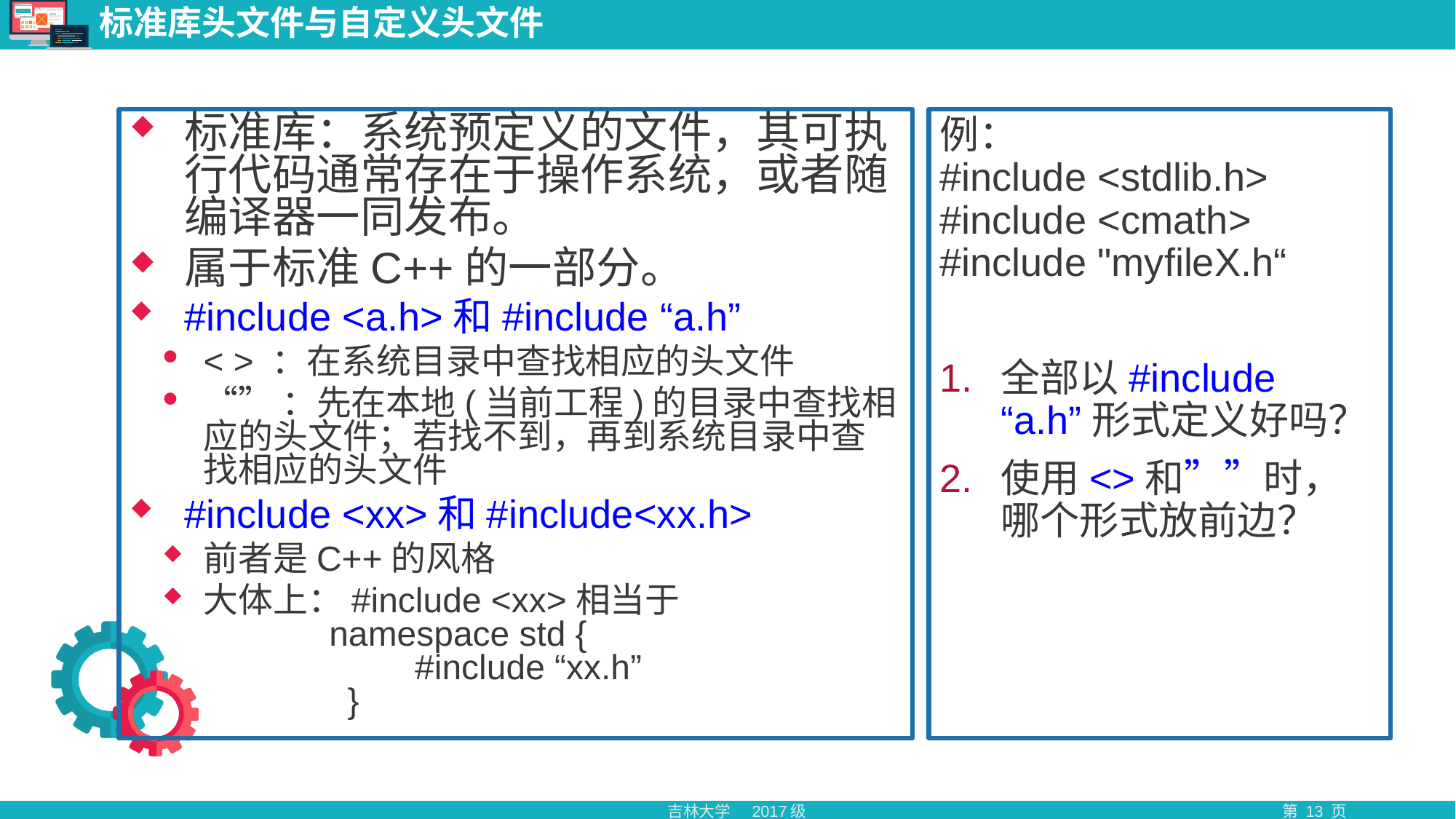

# 标准库头文件与自定义头文件
标准库：系统预定义的文件，其可执行代码通常存在于操作系统，或者随编译器一同发布。
属于标准C++的一部分。
#include <a.h>和#include “a.h”
< > ：在系统目录中查找相应的头文件
“”：先在本地(当前工程)的目录中查找相应的头文件；若找不到，再到系统目录中查找相应的头文件
#include <xx>和#include<xx.h>
前者是C++的风格
大体上：#include <xx>相当于
               namespace std {
                      #include “xx.h”
               }

例：
#include <stdlib.h>
#include <cmath>
#include "myfileX.h“

全部以#include “a.h”形式定义好吗？
使用<>和””时，哪个形式放前边？